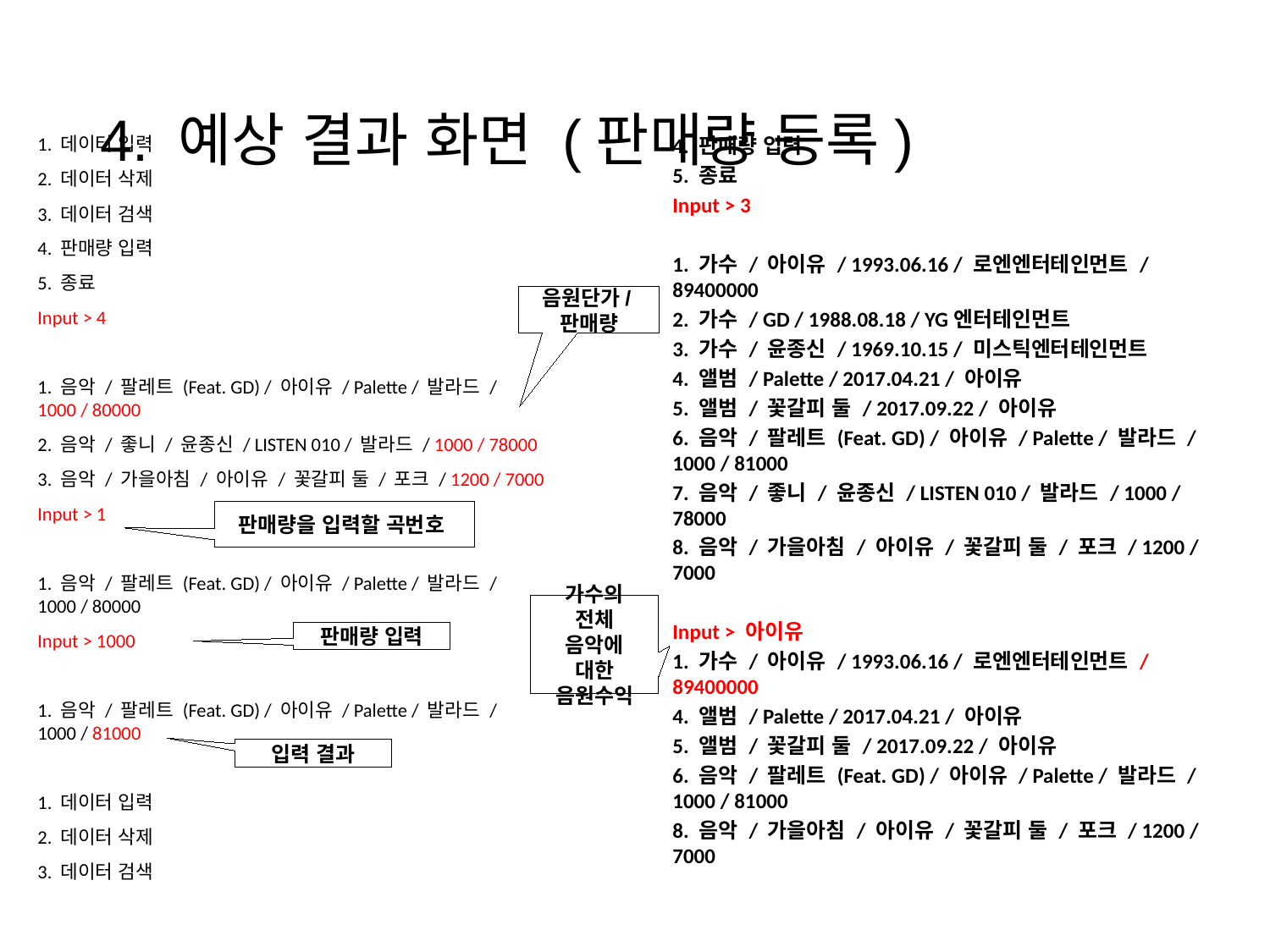

# 4. 예상 결과 화면 (판매량 등록)
4. 판매량 입력
5. 종료
Input > 3

1. 가수 / 아이유 / 1993.06.16 / 로엔엔터테인먼트 / 89400000
2. 가수 / GD / 1988.08.18 / YG엔터테인먼트
3. 가수 / 윤종신 / 1969.10.15 / 미스틱엔터테인먼트
4. 앨범 / Palette / 2017.04.21 / 아이유
5. 앨범 / 꽃갈피 둘 / 2017.09.22 / 아이유
6. 음악 / 팔레트 (Feat. GD) / 아이유 / Palette / 발라드 / 1000 / 81000
7. 음악 / 좋니 / 윤종신 / LISTEN 010 / 발라드 / 1000 / 78000
8. 음악 / 가을아침 / 아이유 / 꽃갈피 둘 / 포크 / 1200 / 7000

Input > 아이유
1. 가수 / 아이유 / 1993.06.16 / 로엔엔터테인먼트 / 89400000
4. 앨범 / Palette / 2017.04.21 / 아이유
5. 앨범 / 꽃갈피 둘 / 2017.09.22 / 아이유
6. 음악 / 팔레트 (Feat. GD) / 아이유 / Palette / 발라드 / 1000 / 81000
8. 음악 / 가을아침 / 아이유 / 꽃갈피 둘 / 포크 / 1200 / 7000
1. 데이터 입력
2. 데이터 삭제
3. 데이터 검색
4. 판매량 입력
5. 종료
Input > 4

1. 음악 / 팔레트 (Feat. GD) / 아이유 / Palette / 발라드 / 1000 / 80000
2. 음악 / 좋니 / 윤종신 / LISTEN 010 / 발라드 / 1000 / 78000
3. 음악 / 가을아침 / 아이유 / 꽃갈피 둘 / 포크 / 1200 / 7000
Input > 1

1. 음악 / 팔레트 (Feat. GD) / 아이유 / Palette / 발라드 / 1000 / 80000
Input > 1000

1. 음악 / 팔레트 (Feat. GD) / 아이유 / Palette / 발라드 / 1000 / 81000

1. 데이터 입력
2. 데이터 삭제
3. 데이터 검색

음원단가/판매량
판매량을 입력할 곡번호
가수의 전체 음악에 대한 음원수익
판매량 입력
입력 결과